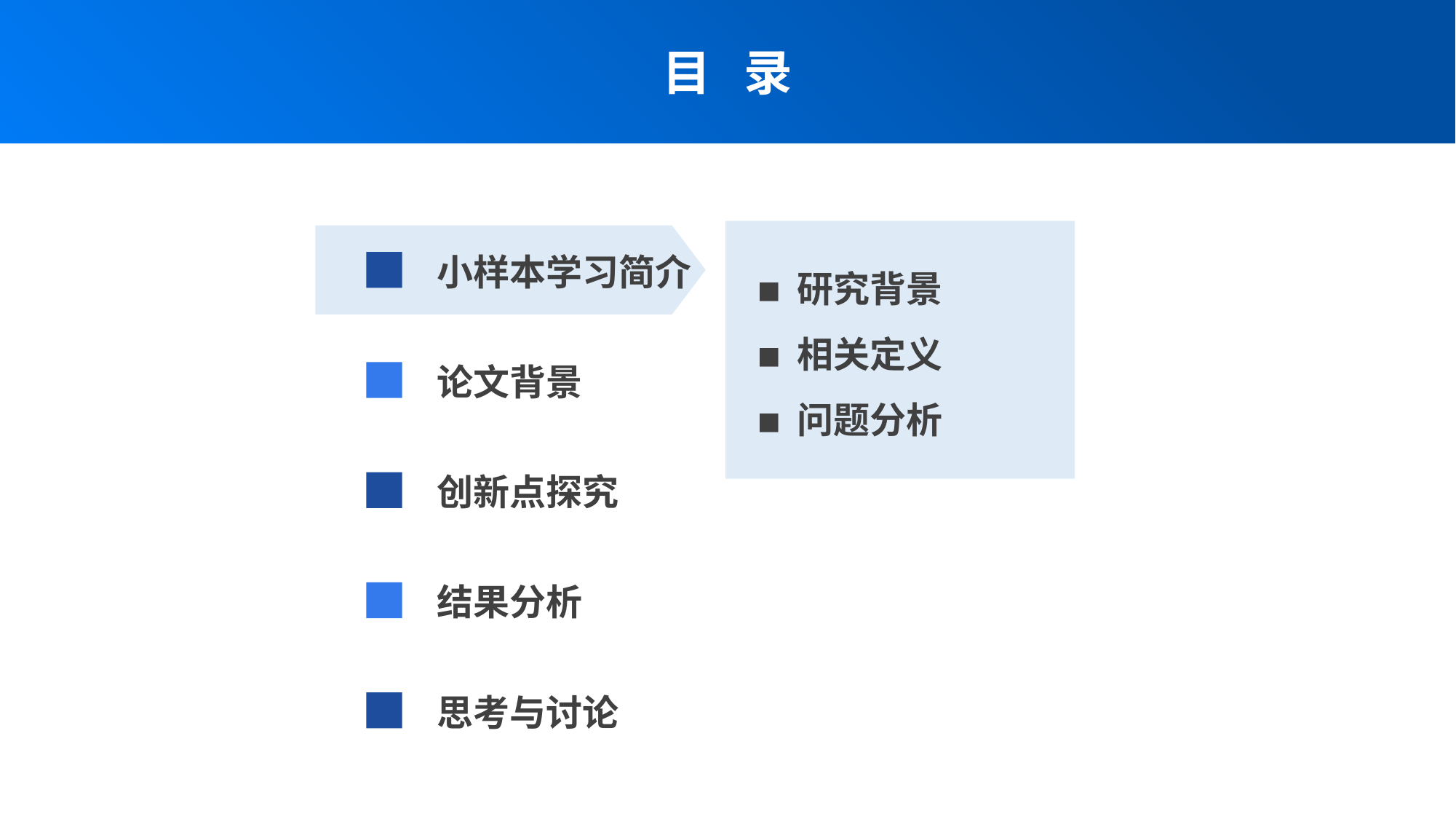

目   录

◼︎ 研究背景
◼︎ 相关定义
◼︎ 问题分析
小样本学习简介

论文背景

创新点探究

结果分析

思考与讨论